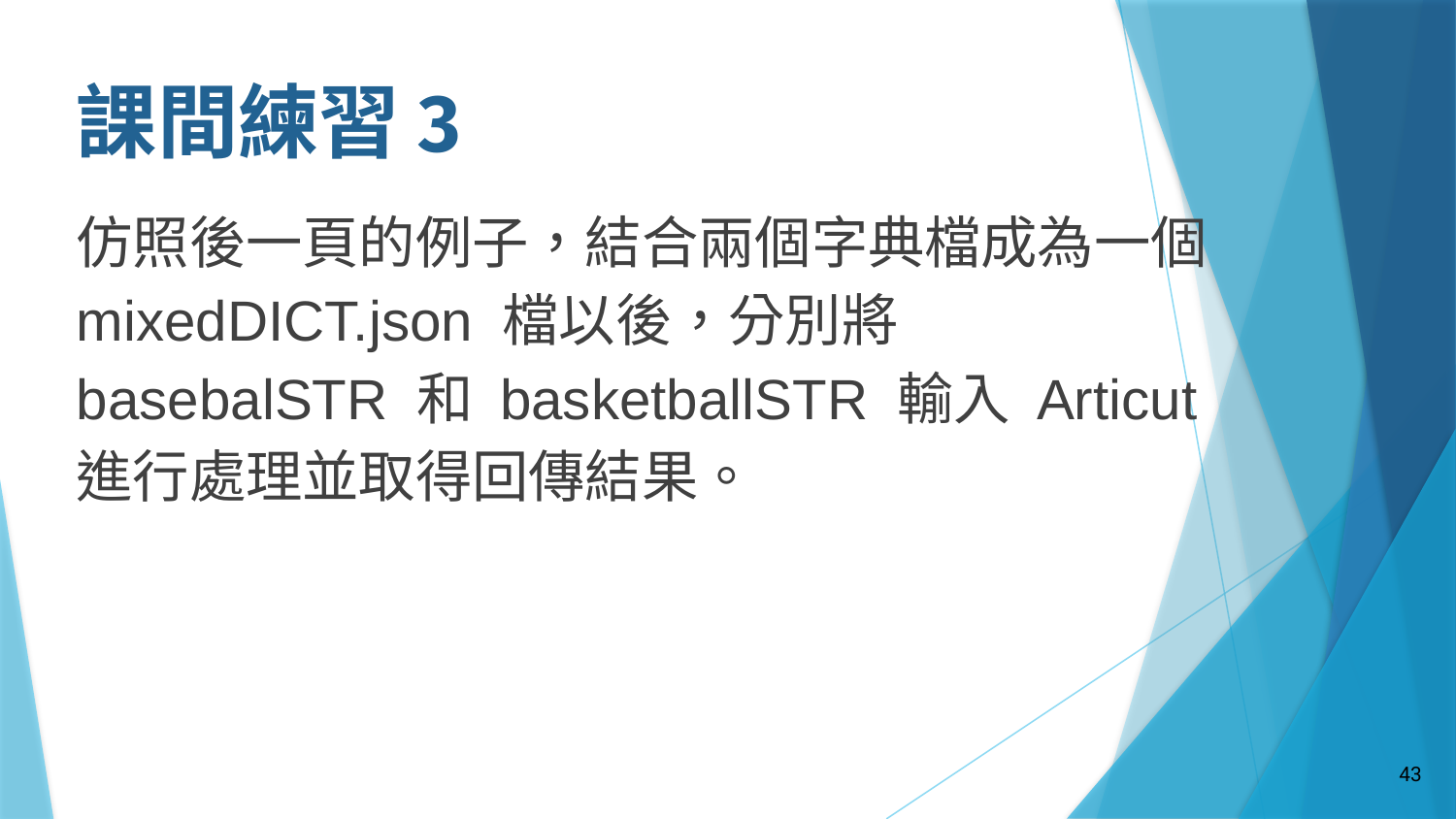

# 課間練習3
仿照後一頁的例子，結合兩個字典檔成為一個 mixedDICT.json 檔以後，分別將 basebalSTR 和 basketballSTR 輸入 Articut 進行處理並取得回傳結果。
43